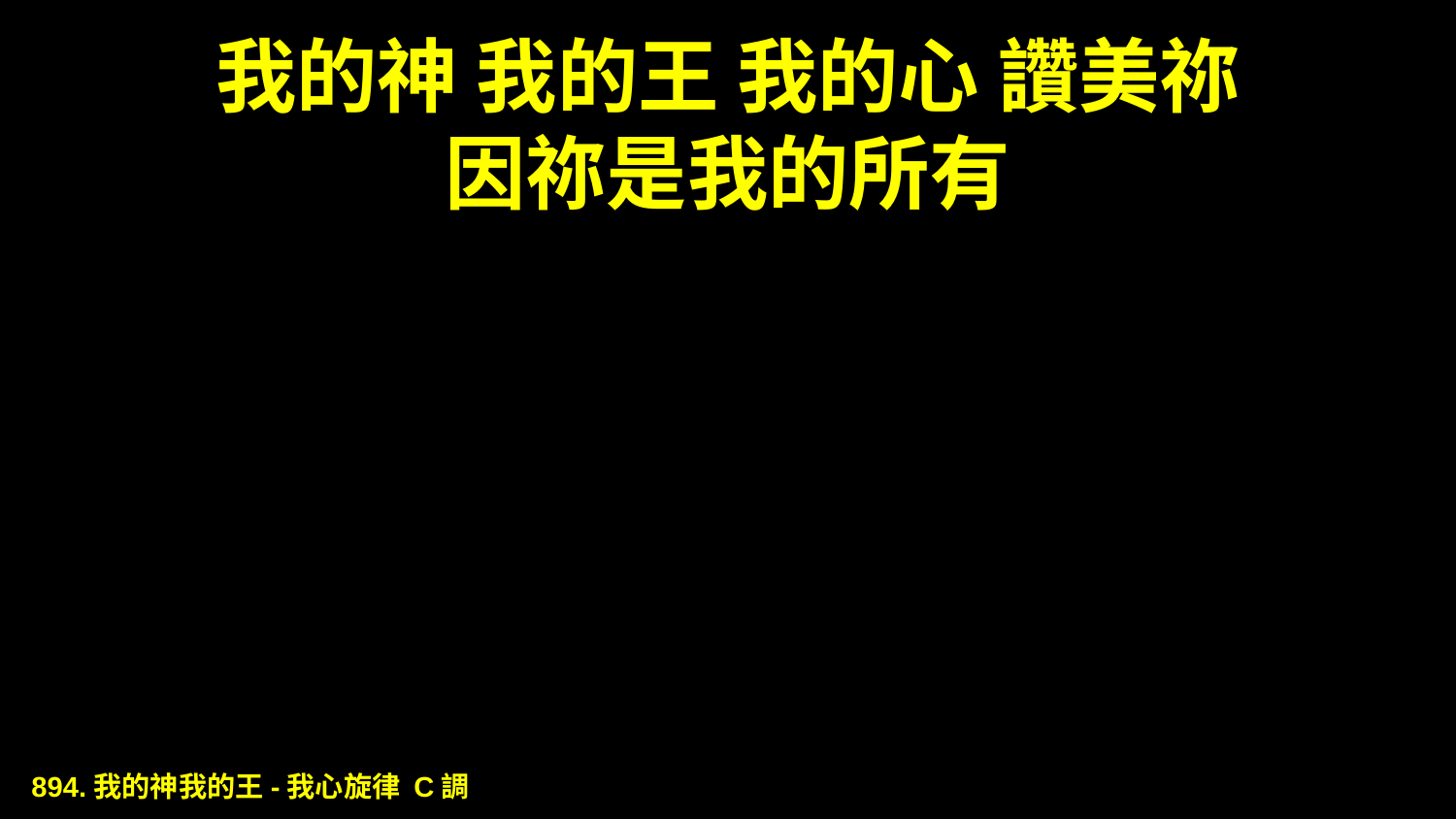

# 我的神 我的王 我的心 讚美祢 因祢是我的所有
894.我的神我的王-我心旋律 C調